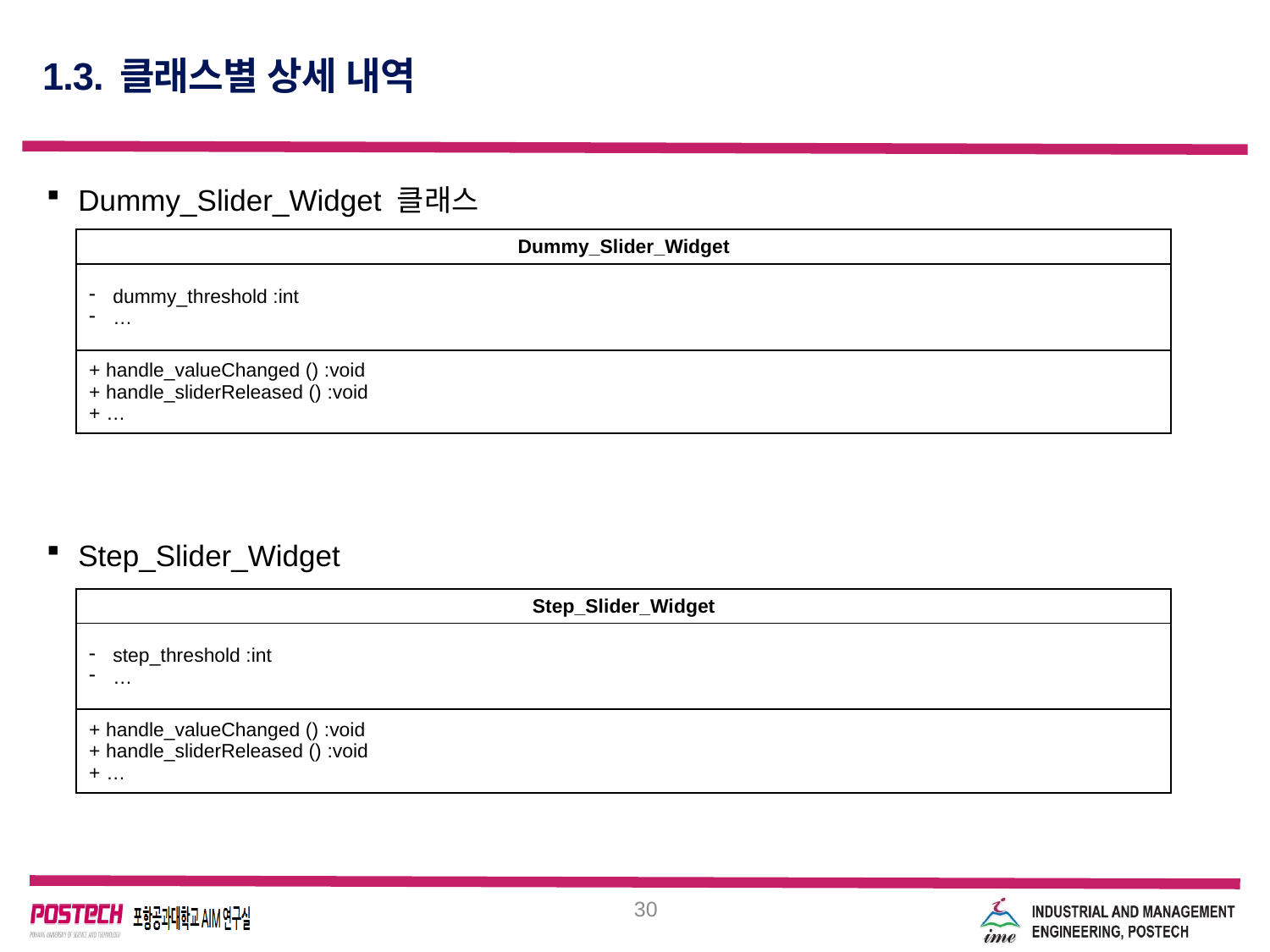

# 1.3. 클래스별 상세 내역
Dummy_Slider_Widget 클래스

Step_Slider_Widget

| Dummy\_Slider\_Widget |
| --- |
| dummy\_threshold :int … |
| + handle\_valueChanged () :void + handle\_sliderReleased () :void + … |
| Step\_Slider\_Widget |
| --- |
| step\_threshold :int … |
| + handle\_valueChanged () :void + handle\_sliderReleased () :void + … |
30